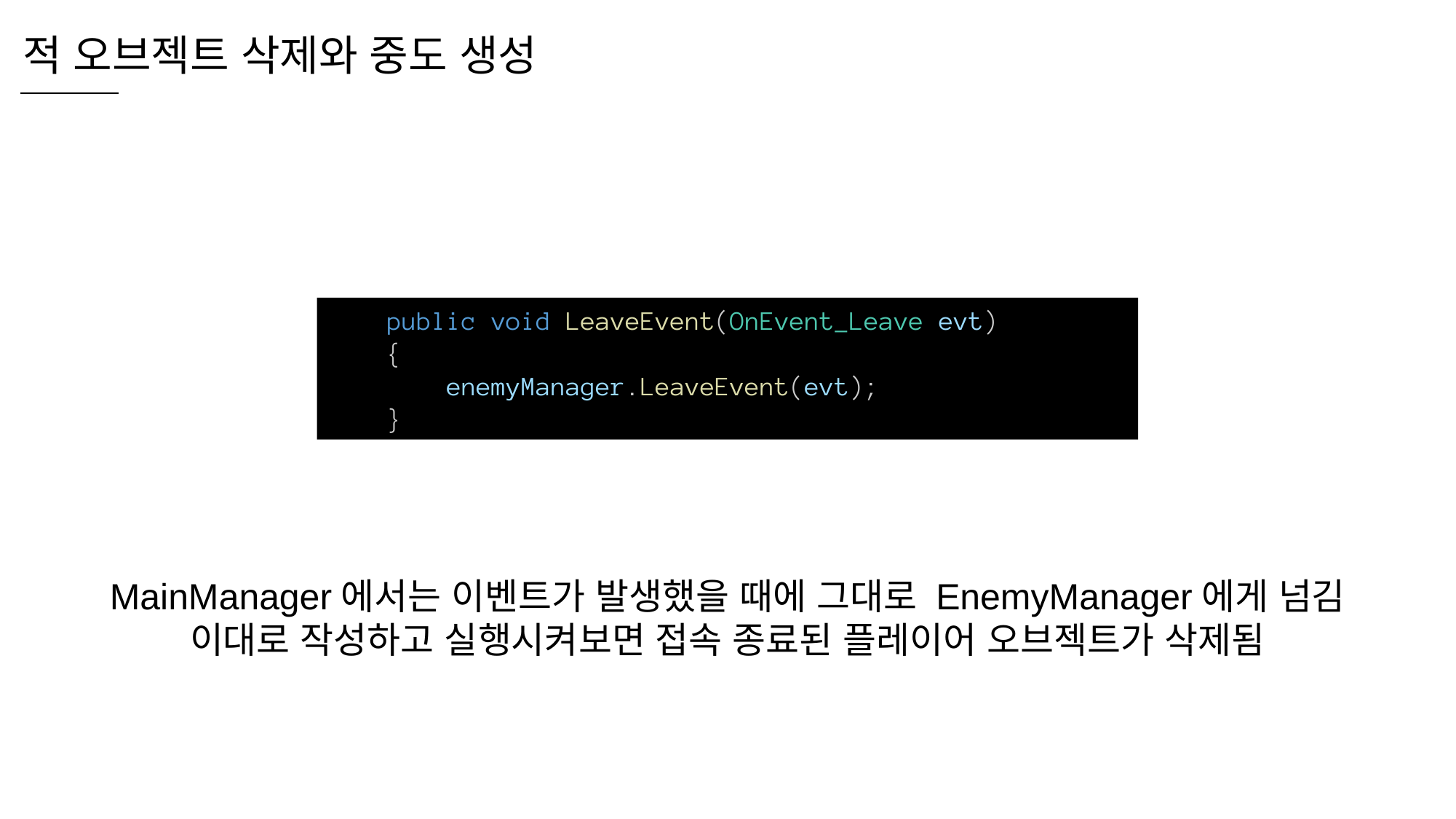

적 오브젝트 삭제와 중도 생성
    public void LeaveEvent(OnEvent_Leave evt)
    {
        enemyManager.LeaveEvent(evt);
    }
MainManager에서는 이벤트가 발생했을 때에 그대로 EnemyManager에게 넘김
이대로 작성하고 실행시켜보면 접속 종료된 플레이어 오브젝트가 삭제됨